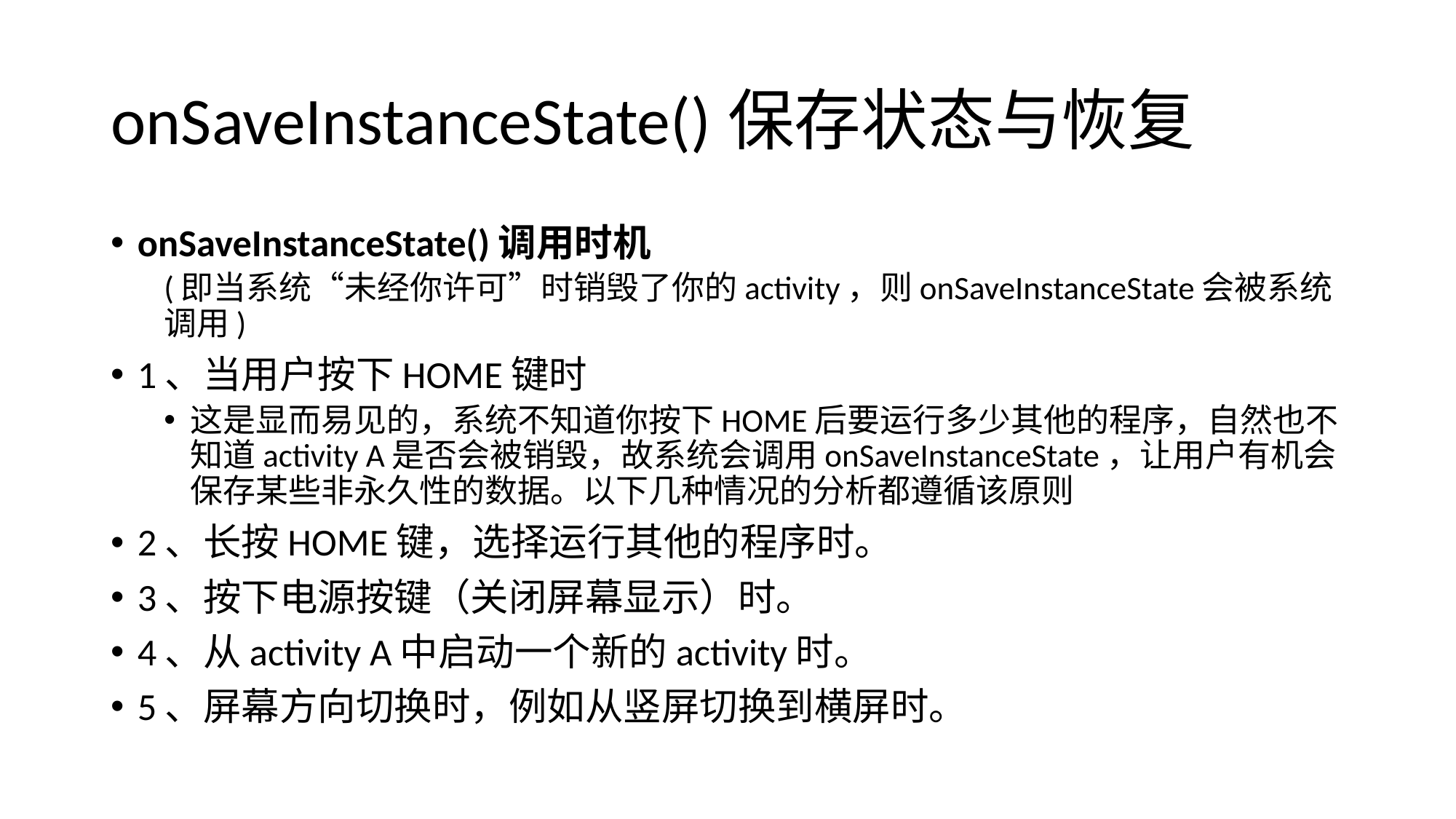

# onSaveInstanceState()保存状态与恢复
onSaveInstanceState()调用时机
	(即当系统“未经你许可”时销毁了你的activity，则onSaveInstanceState会被系统调用)
1、当用户按下HOME键时
这是显而易见的，系统不知道你按下HOME后要运行多少其他的程序，自然也不知道activity A是否会被销毁，故系统会调用onSaveInstanceState，让用户有机会保存某些非永久性的数据。以下几种情况的分析都遵循该原则
2、长按HOME键，选择运行其他的程序时。
3、按下电源按键（关闭屏幕显示）时。
4、从activity A中启动一个新的activity时。
5、屏幕方向切换时，例如从竖屏切换到横屏时。